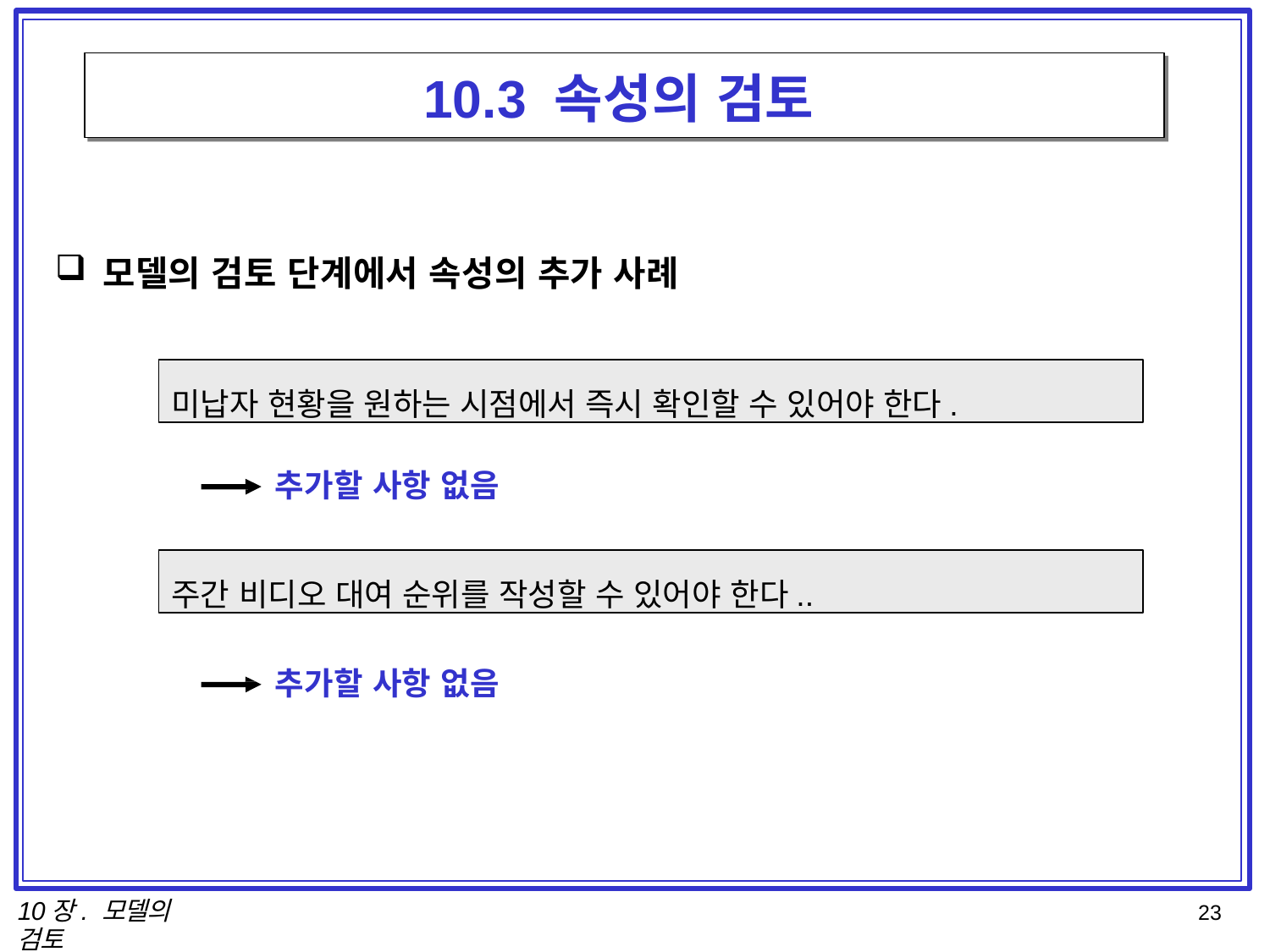

# 10.3 속성의 검토
모델의 검토 단계에서 속성의 추가 사례
미납자 현황을 원하는 시점에서 즉시 확인할 수 있어야 한다.
추가할 사항 없음

주간 비디오 대여 순위를 작성할 수 있어야 한다..
추가할 사항 없음

10장. 모델의 검토
23